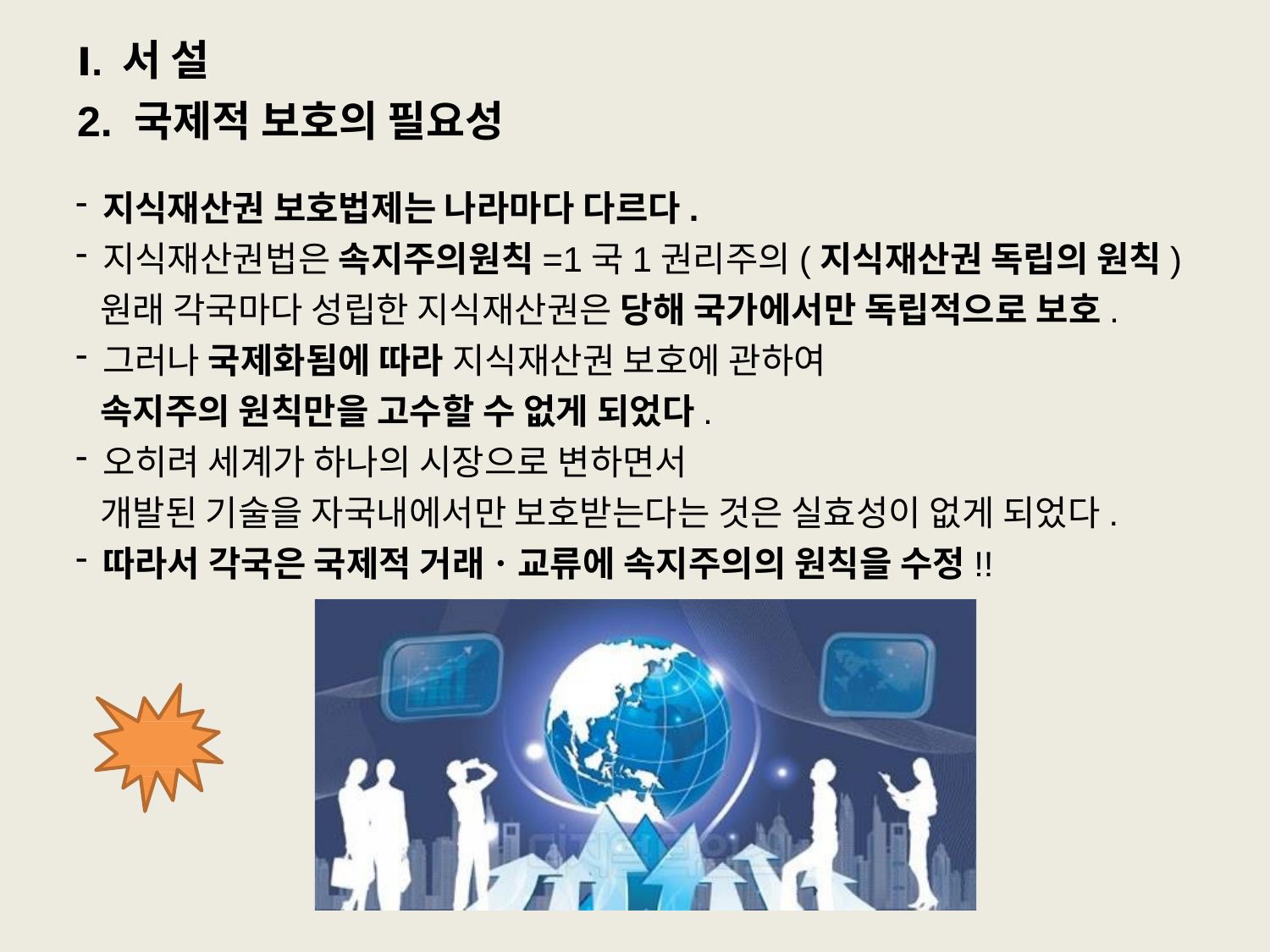

# Ⅰ. 서 설
2. 국제적 보호의 필요성
지식재산권 보호법제는 나라마다 다르다.
지식재산권법은 속지주의원칙=1국1권리주의(지식재산권 독립의 원칙)
원래 각국마다 성립한 지식재산권은 당해 국가에서만 독립적으로 보호.
그러나 국제화됨에 따라 지식재산권 보호에 관하여
속지주의 원칙만을 고수할 수 없게 되었다.
오히려 세계가 하나의 시장으로 변하면서
개발된 기술을 자국내에서만 보호받는다는 것은 실효성이 없게 되었다.
따라서 각국은 국제적 거래ㆍ교류에 속지주의의 원칙을 수정!!